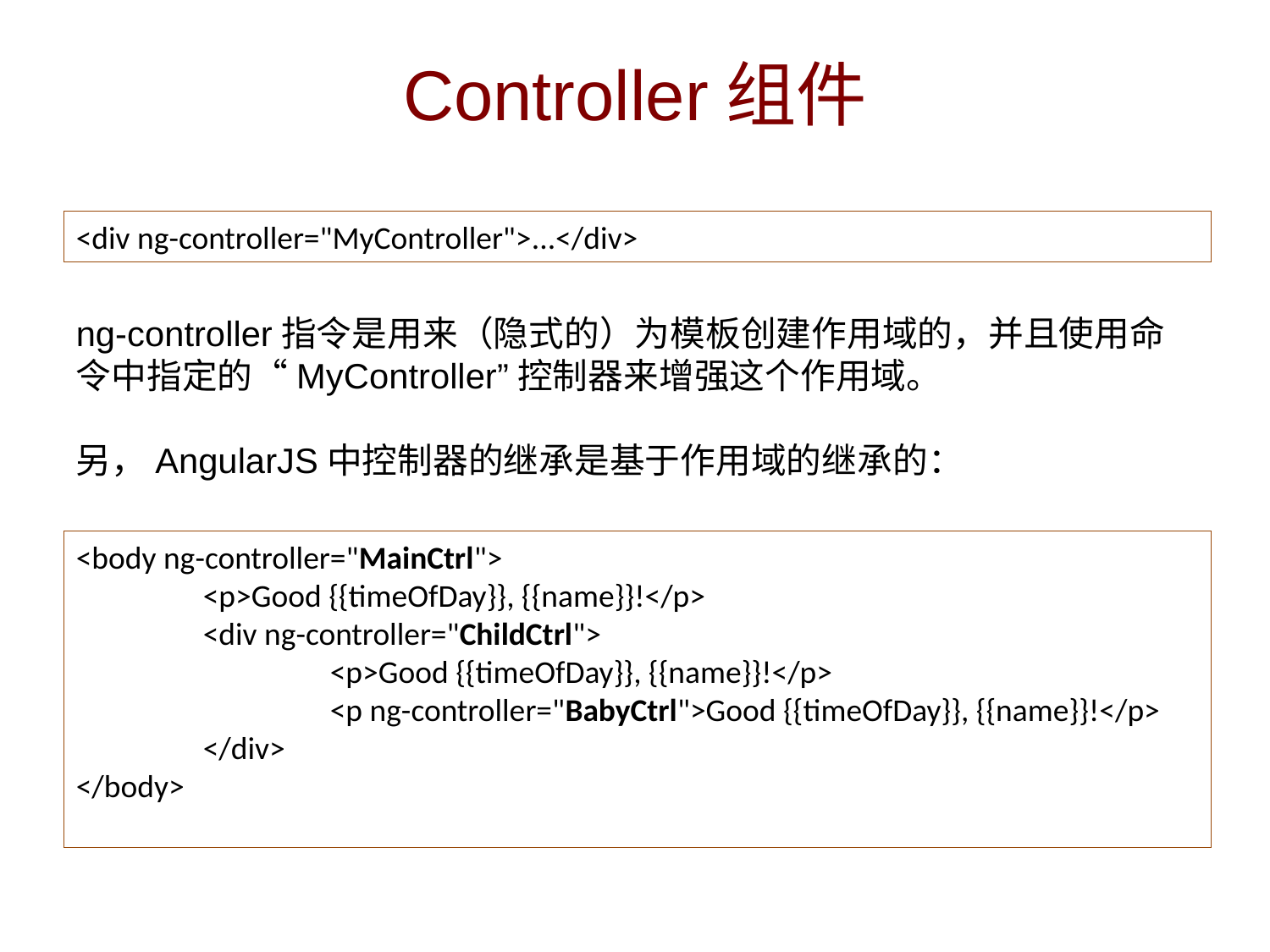

Controller组件
<div ng-controller="MyController">...</div>
ng-controller指令是用来（隐式的）为模板创建作用域的，并且使用命令中指定的“MyController”控制器来增强这个作用域。

另，AngularJS中控制器的继承是基于作用域的继承的：
<body ng-controller="MainCtrl">
 	<p>Good {{timeOfDay}}, {{name}}!</p>
	<div ng-controller="ChildCtrl">
		<p>Good {{timeOfDay}}, {{name}}!</p>
		<p ng-controller="BabyCtrl">Good {{timeOfDay}}, {{name}}!</p>
	</div>
</body>